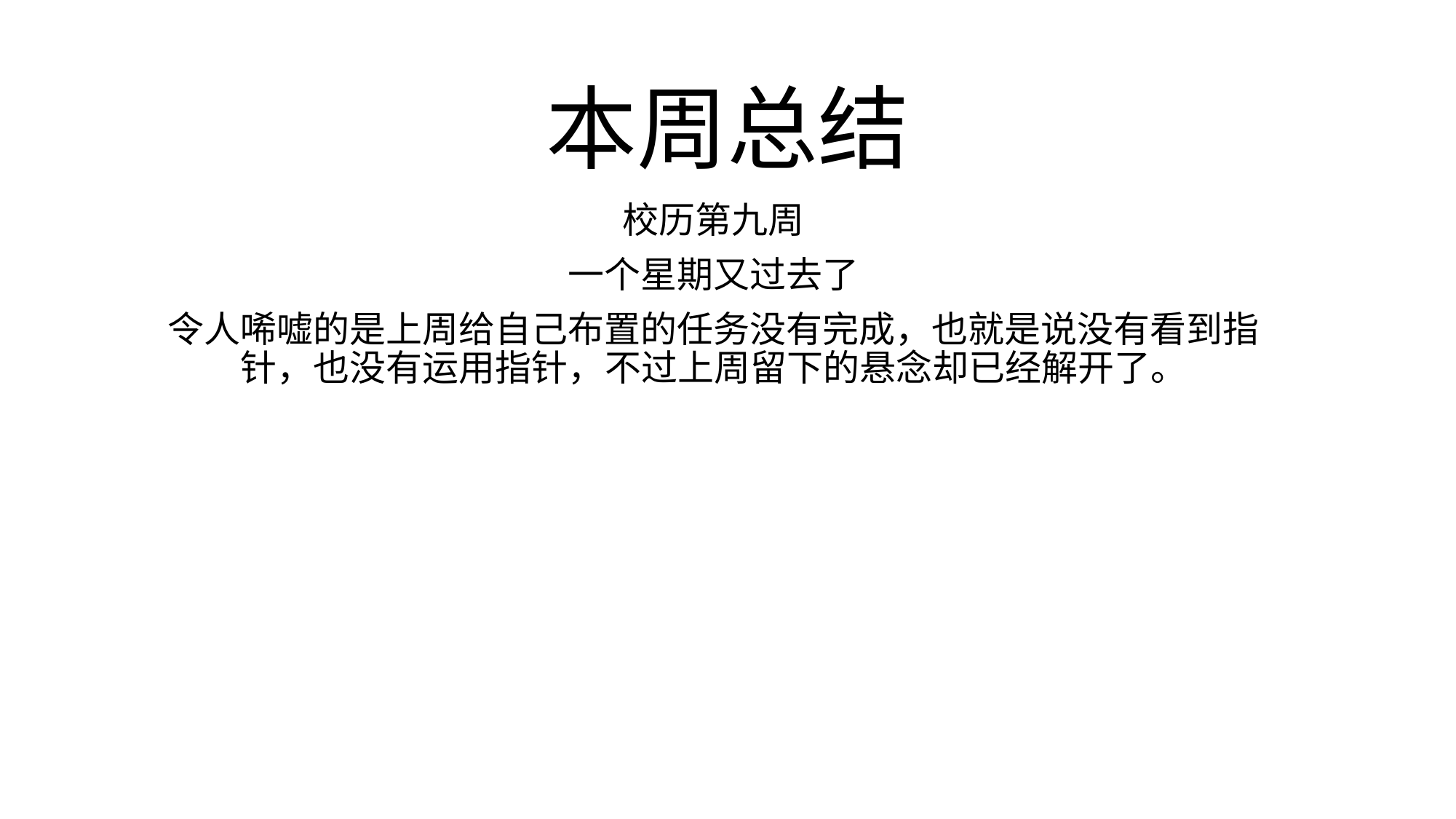

# 本周总结
校历第九周
一个星期又过去了
令人唏嘘的是上周给自己布置的任务没有完成，也就是说没有看到指针，也没有运用指针，不过上周留下的悬念却已经解开了。